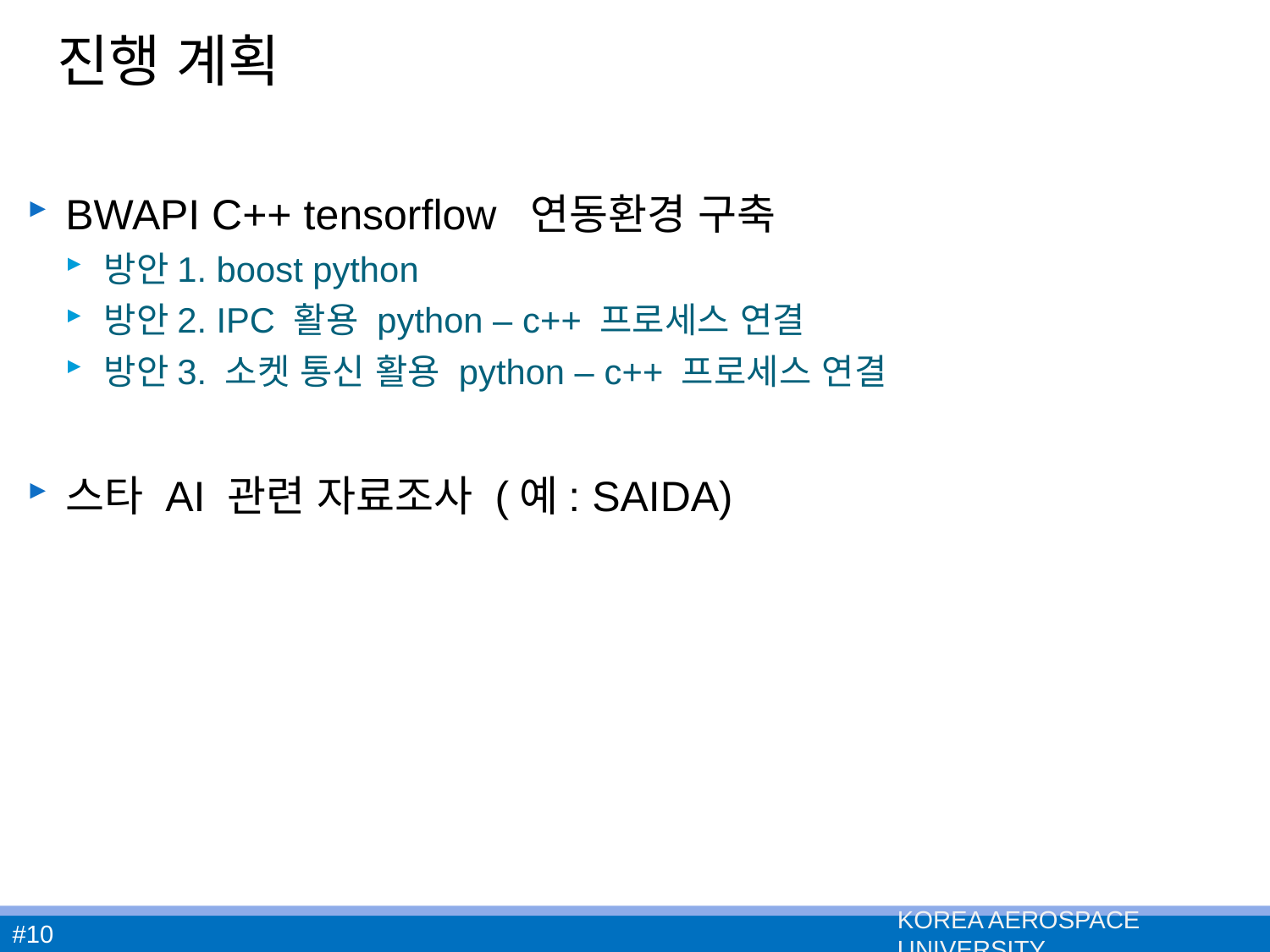

# 진행 계획

BWAPI C++ tensorflow  연동환경 구축
방안1. boost python
방안2. IPC 활용 python – c++ 프로세스 연결
방안3. 소켓 통신 활용 python – c++ 프로세스 연결

스타 AI 관련 자료조사 (예: SAIDA)

#10